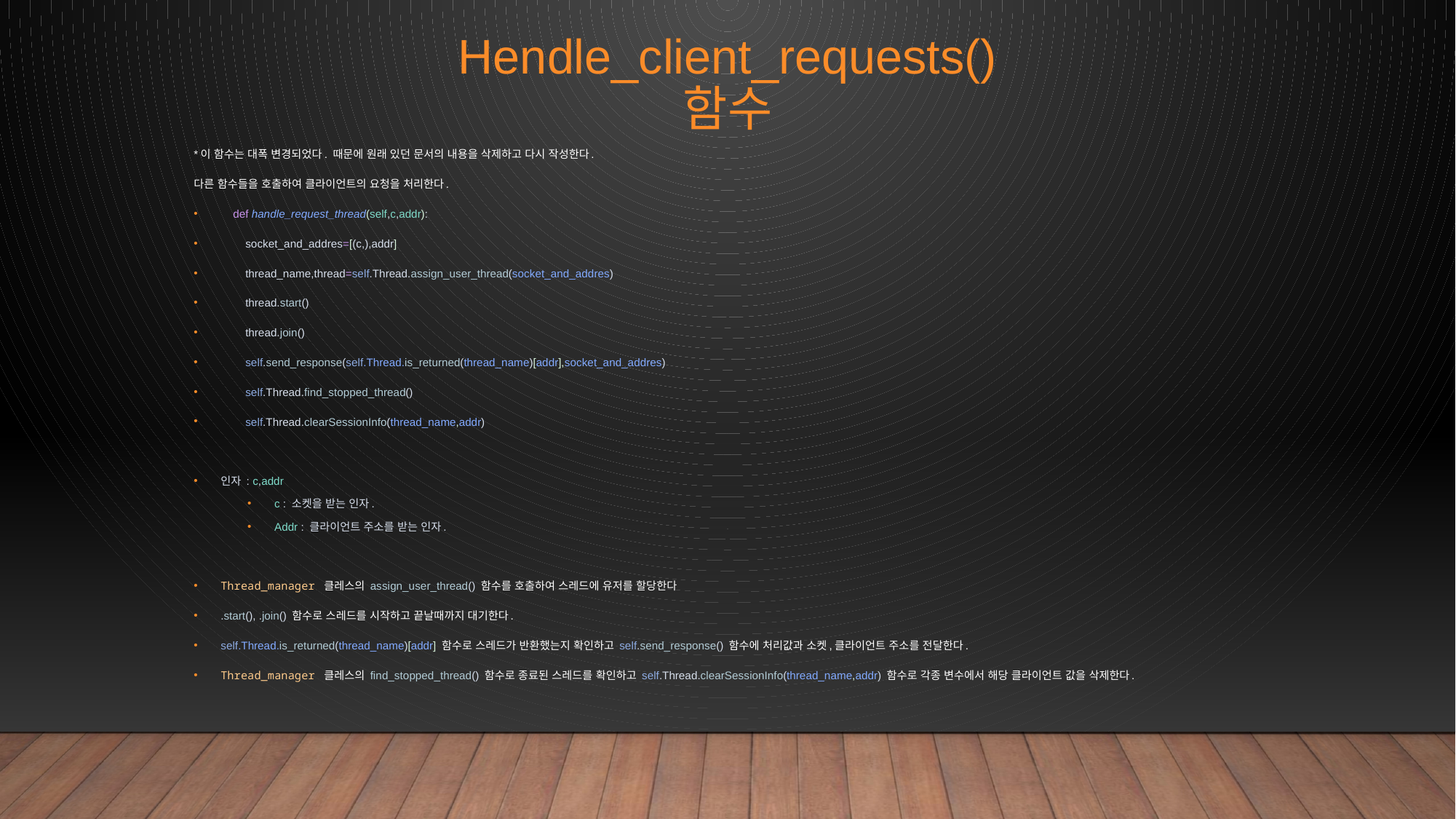

# Hendle_client_requests() 함수
*이 함수는 대폭 변경되었다. 때문에 원래 있던 문서의 내용을 삭제하고 다시 작성한다.
다른 함수들을 호출하여 클라이언트의 요청을 처리한다.
    def handle_request_thread(self,c,addr):
        socket_and_addres=[(c,),addr]
        thread_name,thread=self.Thread.assign_user_thread(socket_and_addres)
        thread.start()
        thread.join()
        self.send_response(self.Thread.is_returned(thread_name)[addr],socket_and_addres)
        self.Thread.find_stopped_thread()
        self.Thread.clearSessionInfo(thread_name,addr)

인자 : c,addr
c : 소켓을 받는 인자.
Addr : 클라이언트 주소를 받는 인자.

Thread_manager 클레스의 assign_user_thread() 함수를 호출하여 스레드에 유저를 할당한다
.start(), .join() 함수로 스레드를 시작하고 끝날때까지 대기한다.
self.Thread.is_returned(thread_name)[addr] 함수로 스레드가 반환했는지 확인하고 self.send_response() 함수에 처리값과 소켓,클라이언트 주소를 전달한다.
Thread_manager 클레스의 find_stopped_thread() 함수로 종료된 스레드를 확인하고 self.Thread.clearSessionInfo(thread_name,addr) 함수로 각종 변수에서 해당 클라이언트 값을 삭제한다.